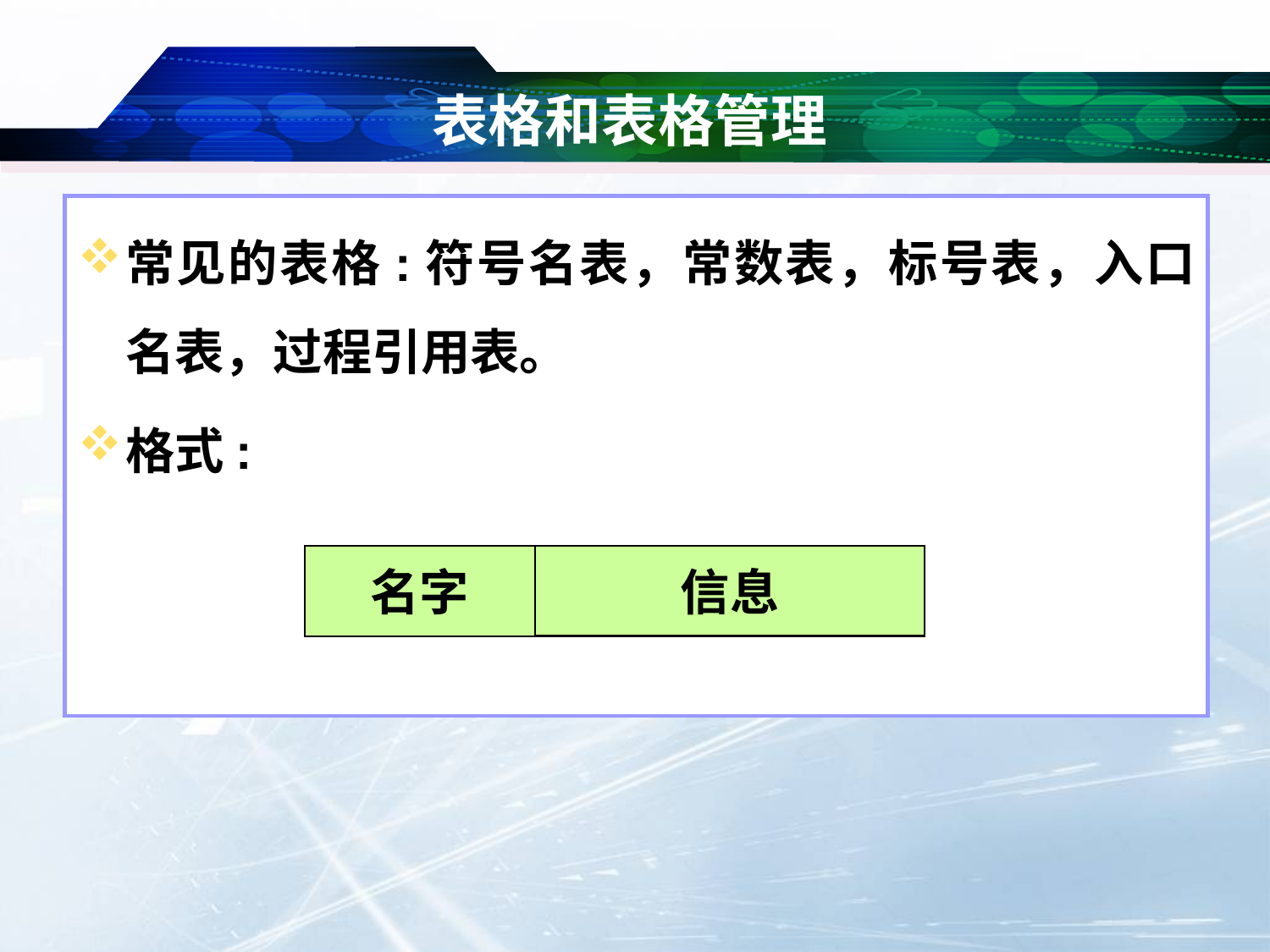

# 表格和表格管理
常见的表格:符号名表，常数表，标号表，入口名表，过程引用表。
格式:
名字
信息